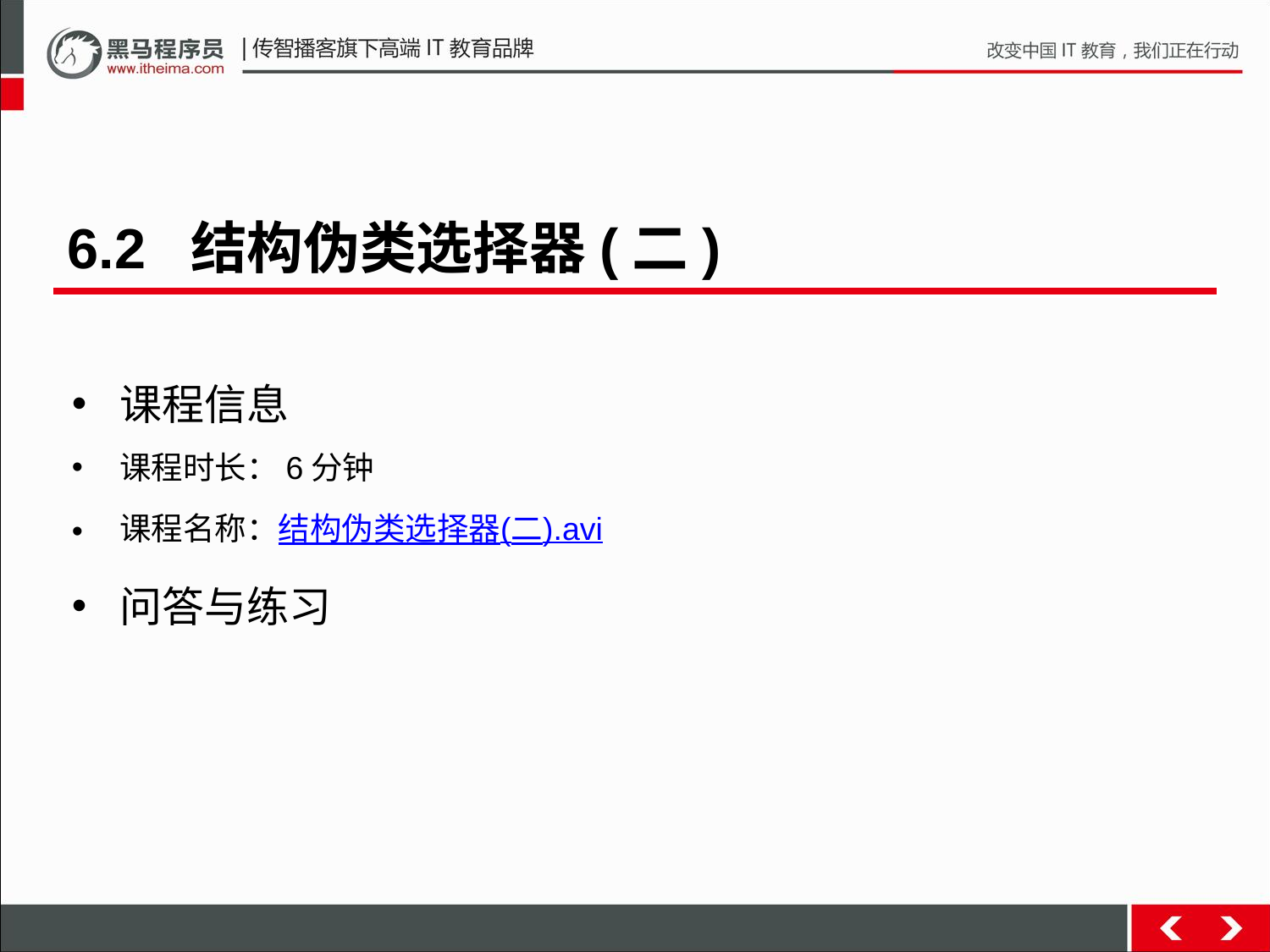

6.2  结构伪类选择器(二)
课程信息
课程时长：6分钟
课程名称：结构伪类选择器(二).avi
问答与练习